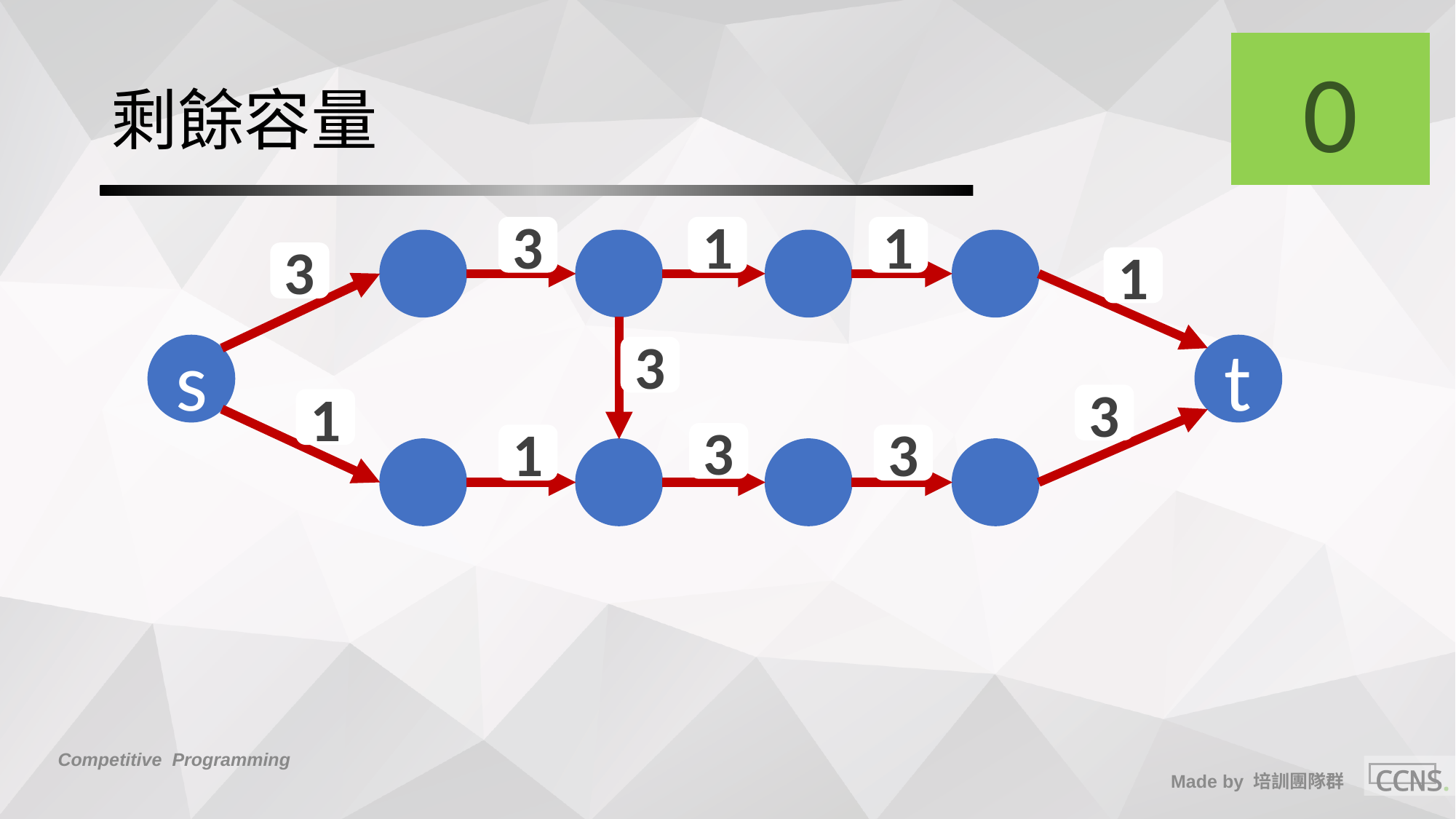

0
# 剩餘容量
1
1
1
3
1
1
3

3
s
t
3
3
3